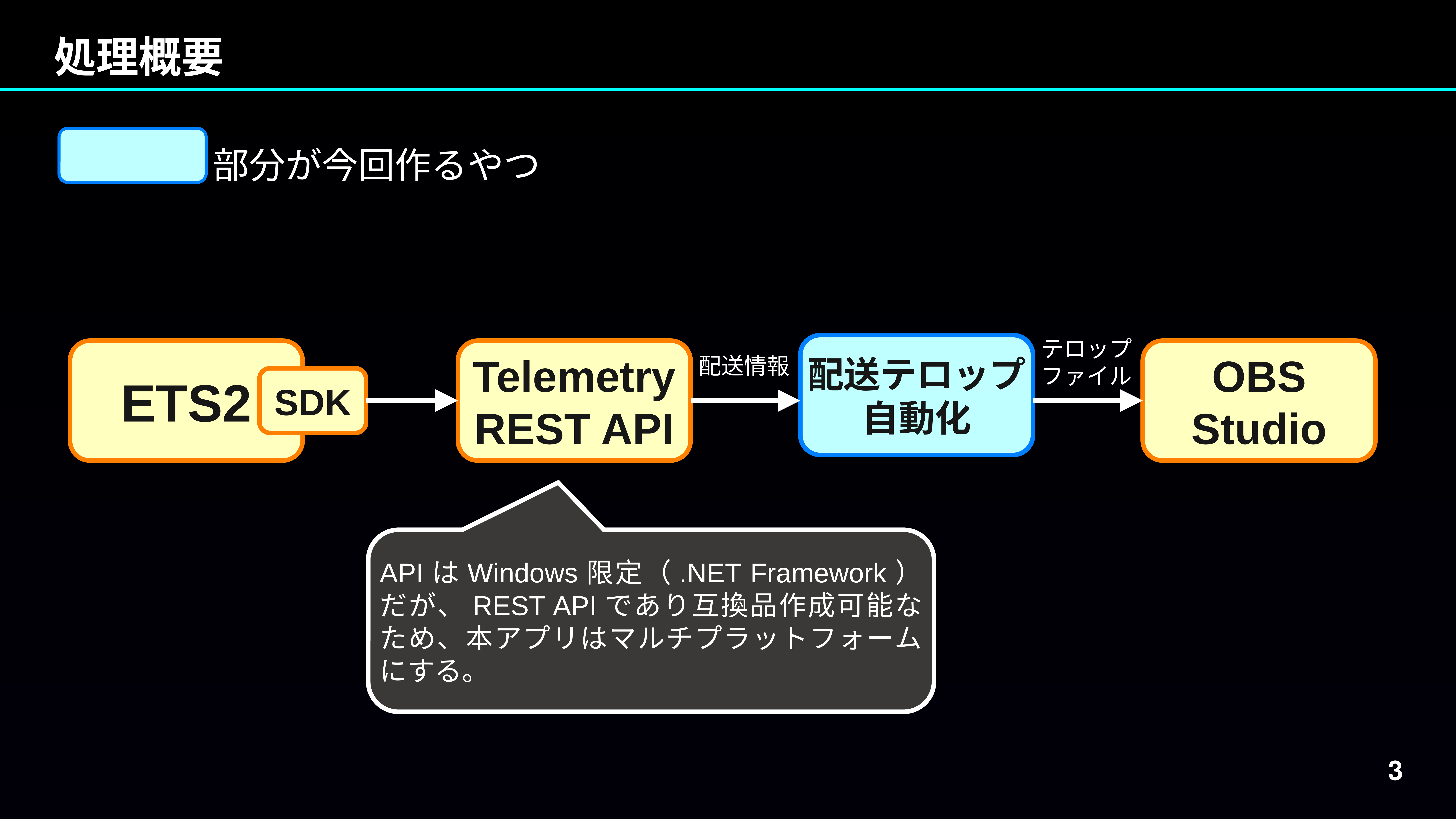

# 処理概要
　　　 　部分が今回作るやつ

テロップ
ファイル
配送テロップ
自動化
ETS2
Telemetry
REST API
OBS Studio
配送情報
SDK
APIはWindows限定（.NET Framework）だが、REST APIであり互換品作成可能なため、本アプリはマルチプラットフォームにする。
3